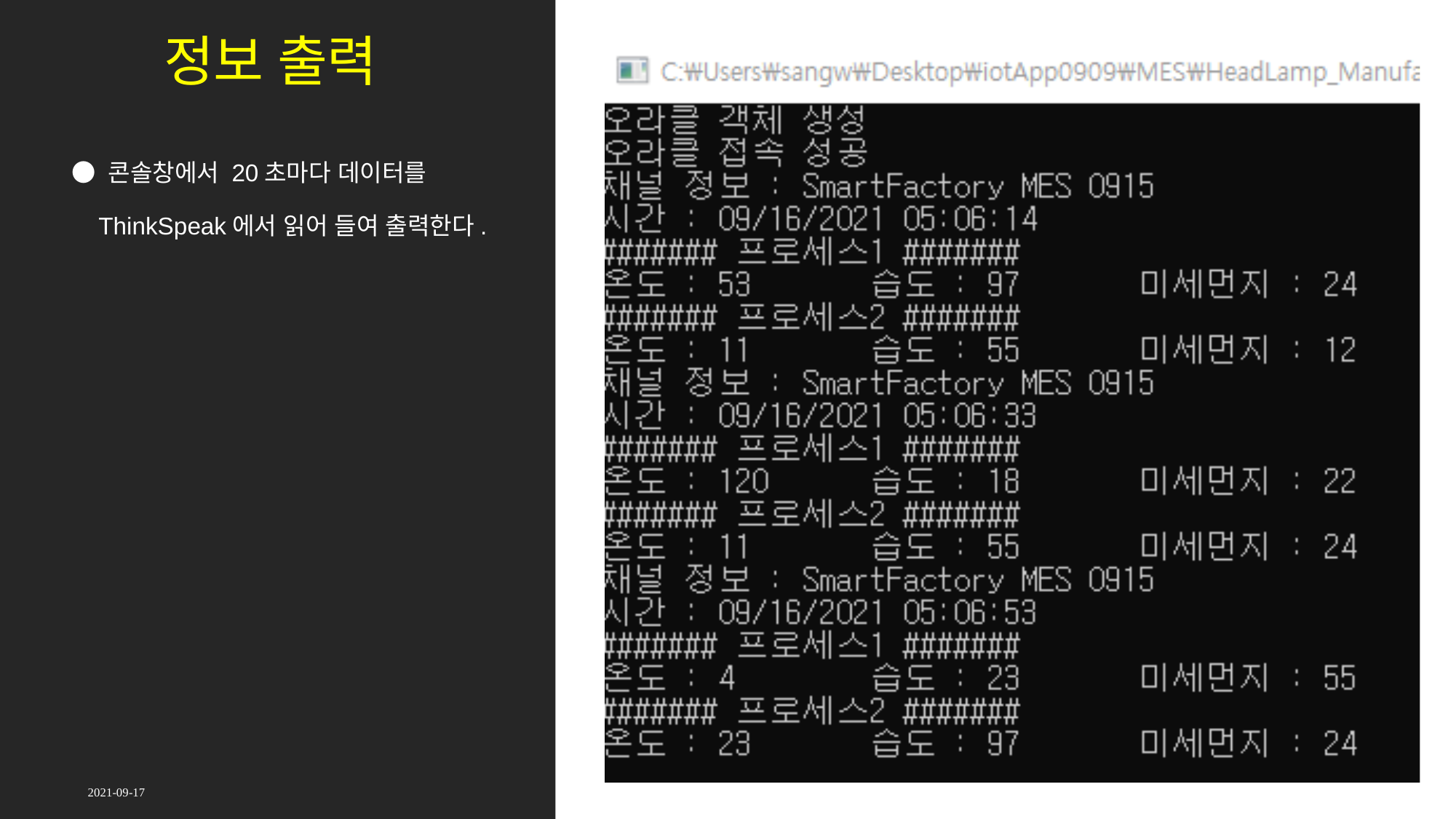

# 정보 출력

● 콘솔창에서 20초마다 데이터를
    ThinkSpeak에서 읽어 들여 출력한다.
2021-09-17